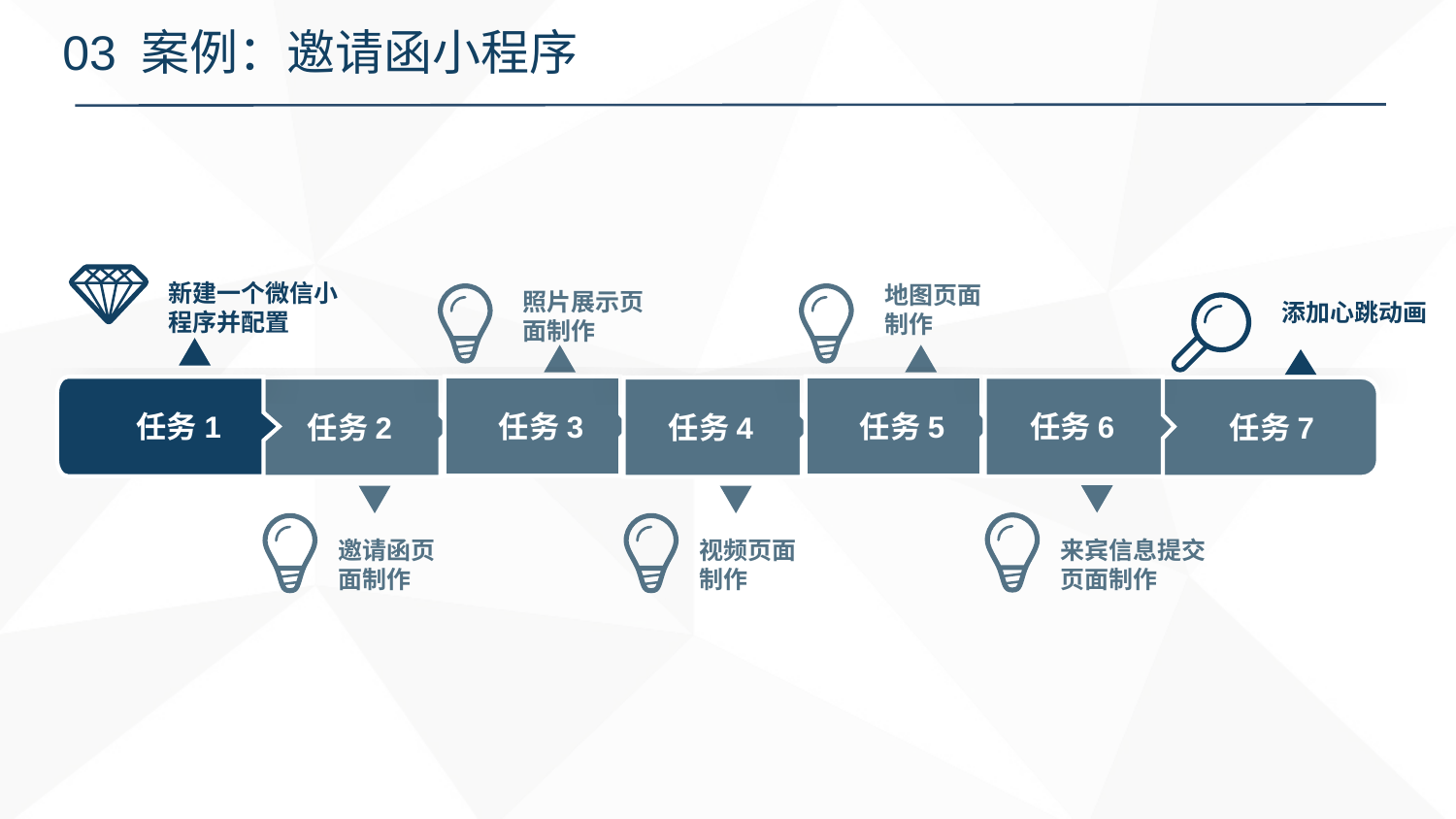

# 03 案例：邀请函小程序

新建一个微信小程序并配置
地图页面制作
照片展示页面制作

添加心跳动画

任务3
任务5
任务1
任务6
任务2
任务4
任务7

视频页面制作
来宾信息提交页面制作
邀请函页面制作